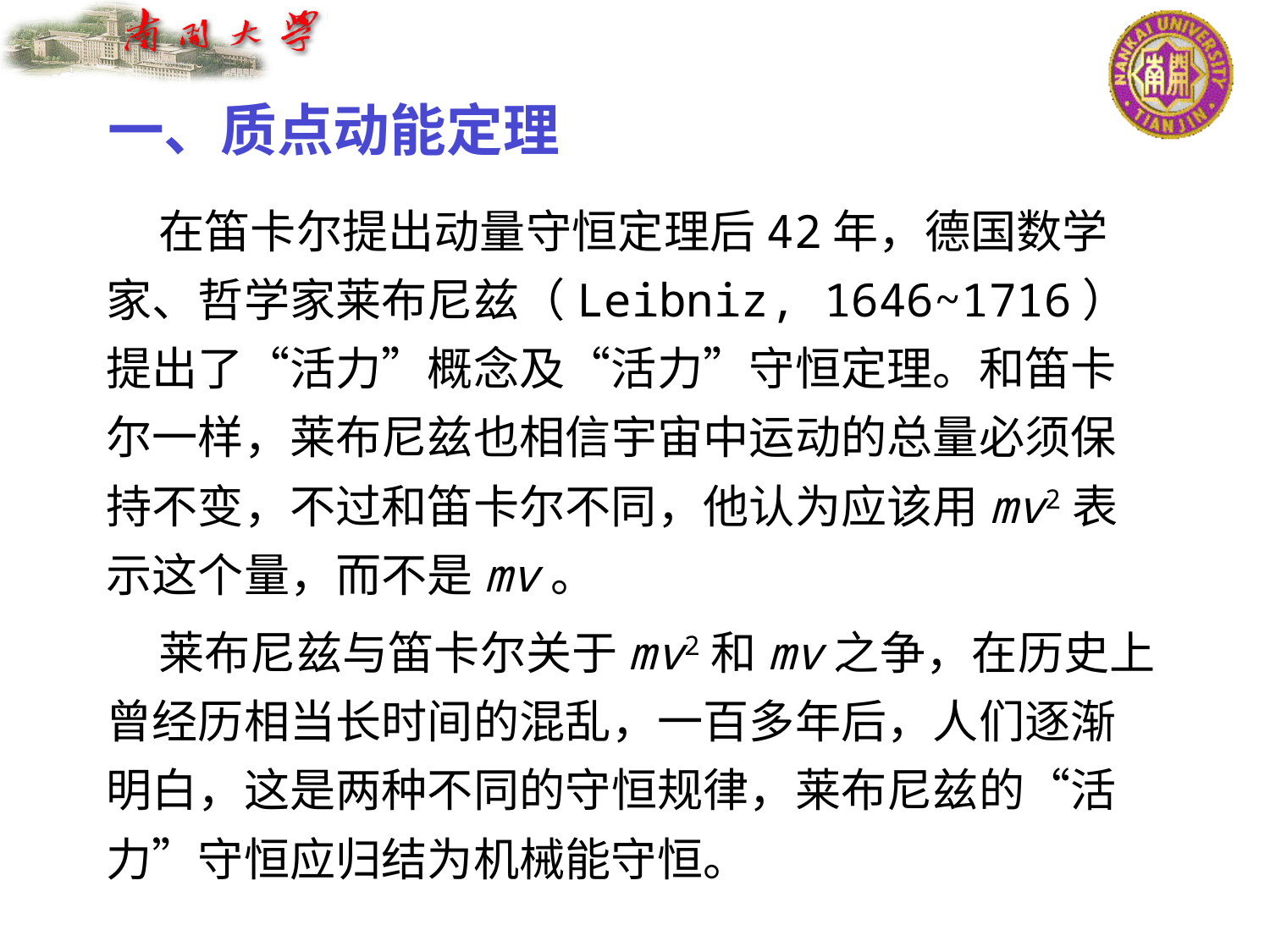

# 一、质点动能定理
    在笛卡尔提出动量守恒定理后42年，德国数学家、哲学家莱布尼兹（Leibniz, 1646~1716）提出了“活力”概念及“活力”守恒定理。和笛卡尔一样，莱布尼兹也相信宇宙中运动的总量必须保持不变，不过和笛卡尔不同，他认为应该用mv2表示这个量，而不是mv。
    莱布尼兹与笛卡尔关于mv2和mv之争，在历史上曾经历相当长时间的混乱，一百多年后，人们逐渐明白，这是两种不同的守恒规律，莱布尼兹的“活力”守恒应归结为机械能守恒。
33